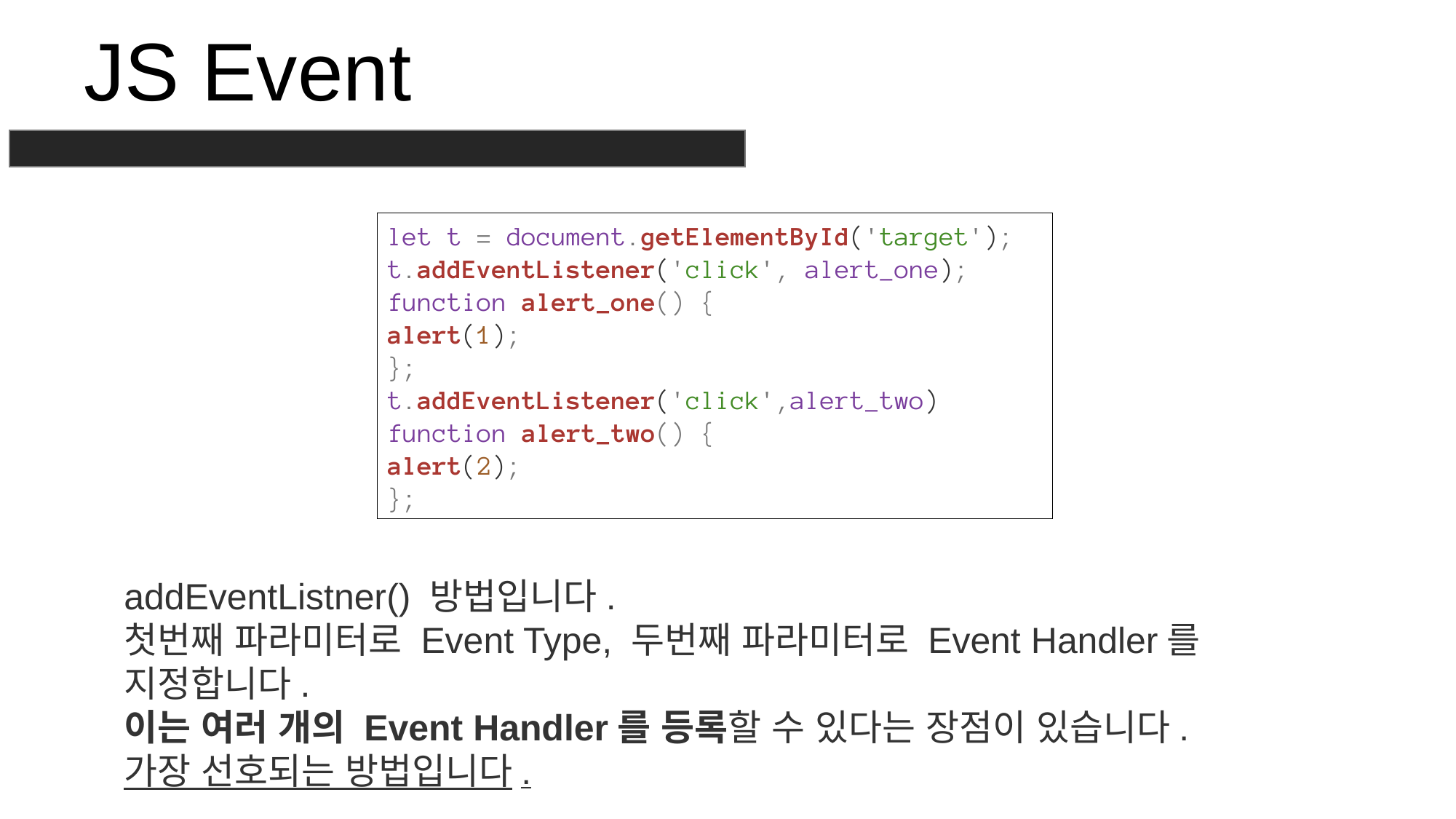

JS Event

let t = document.getElementById('target');
t.addEventListener('click', alert_one);
function alert_one() {
alert(1);
};
t.addEventListener('click',alert_two)
function alert_two() {
alert(2);
};
addEventListner() 방법입니다.
첫번째 파라미터로 Event Type, 두번째 파라미터로 Event Handler를 지정합니다.
이는 여러 개의 Event Handler를 등록할 수 있다는 장점이 있습니다.
가장 선호되는 방법입니다.